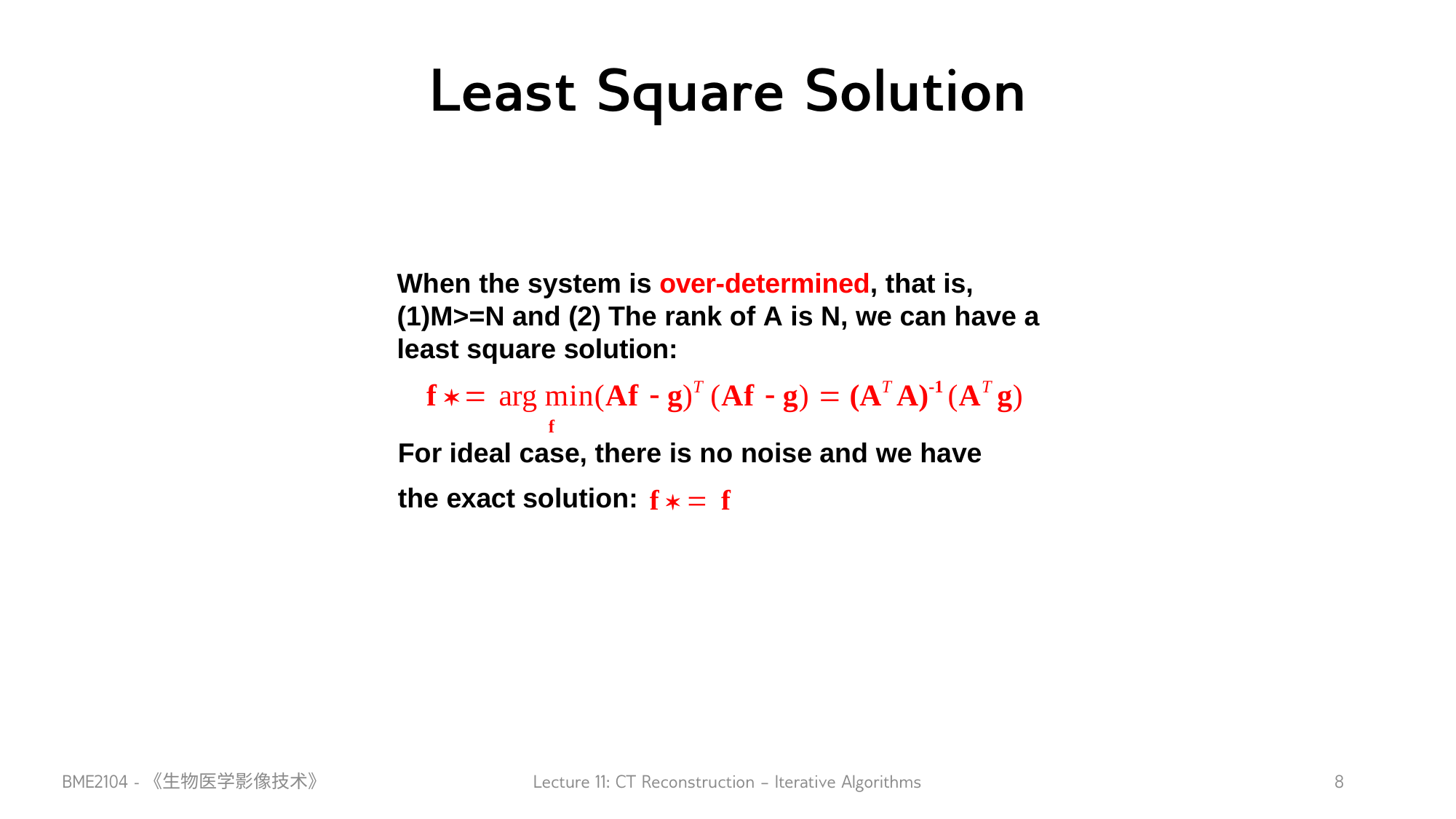

# Least Square Solution
When the system is over-determined, that is, (1)M>=N and (2) The rank of A is N, we can have a least square solution:
f ∗= arg min(Af − g)T (Af − g) = (AT A)-1 (AT g)
f
For ideal case, there is no noise and we have the exact solution: f ∗= f
BME2104 -《生物医学影像技术》
Lecture 11: CT Reconstruction – Iterative Algorithms
8